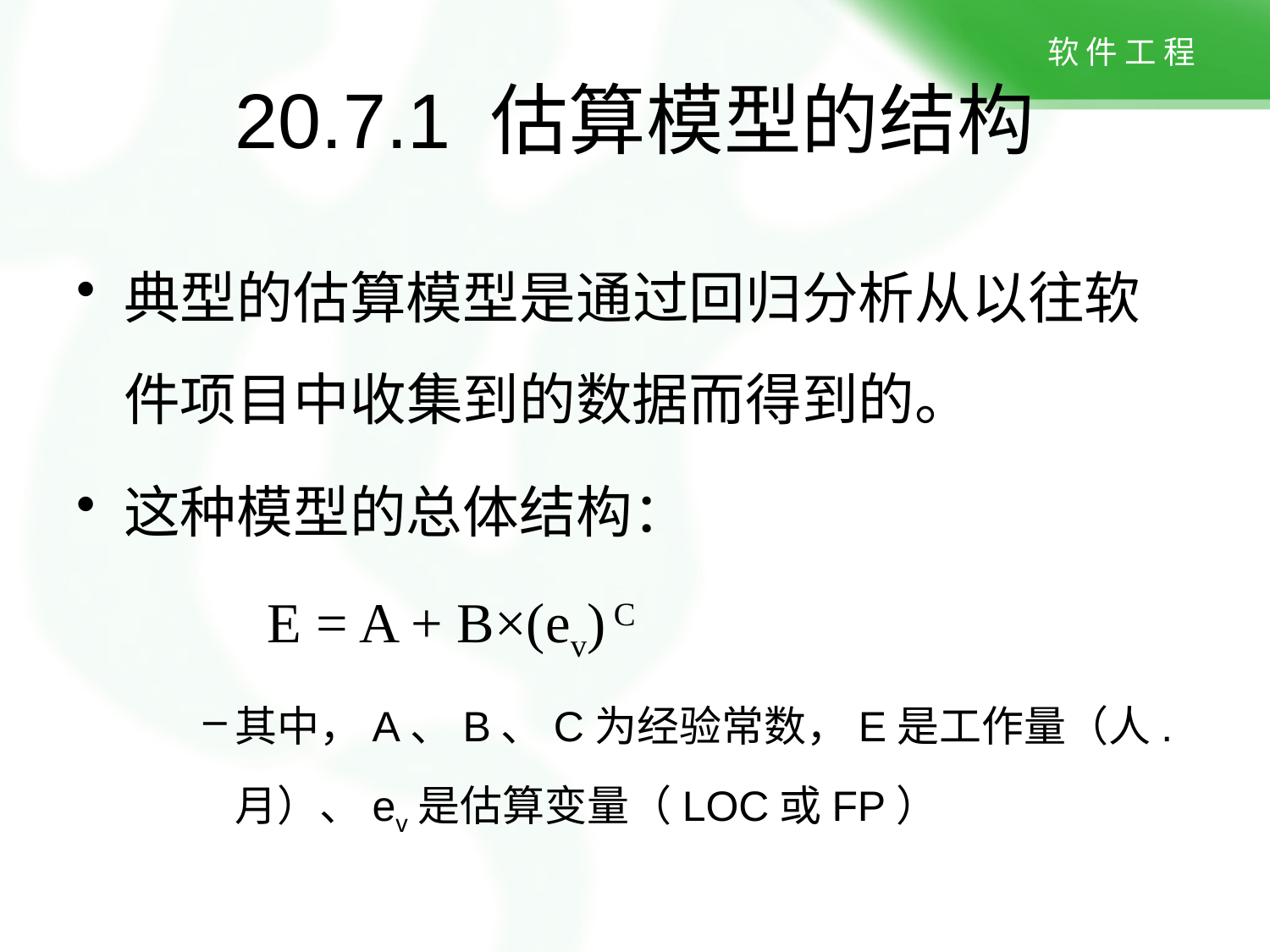

# 20.7.1 估算模型的结构
典型的估算模型是通过回归分析从以往软件项目中收集到的数据而得到的。
这种模型的总体结构：
         E = A + B×(ev) C
其中，A、B、C为经验常数，E是工作量（人.月）、ev是估算变量（LOC或FP）